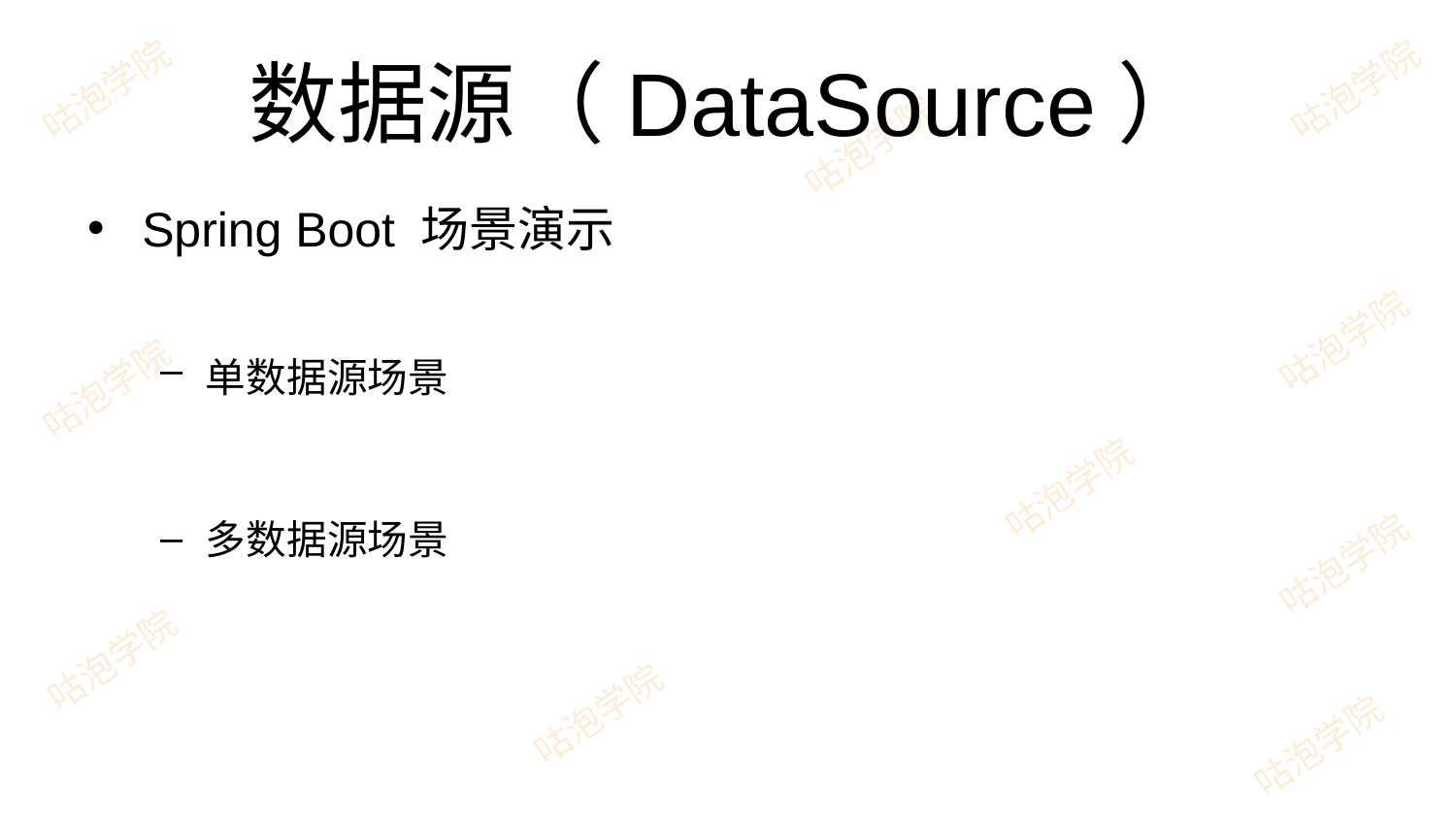

# 数据源（DataSource）
Spring Boot 场景演示

单数据源场景

多数据源场景